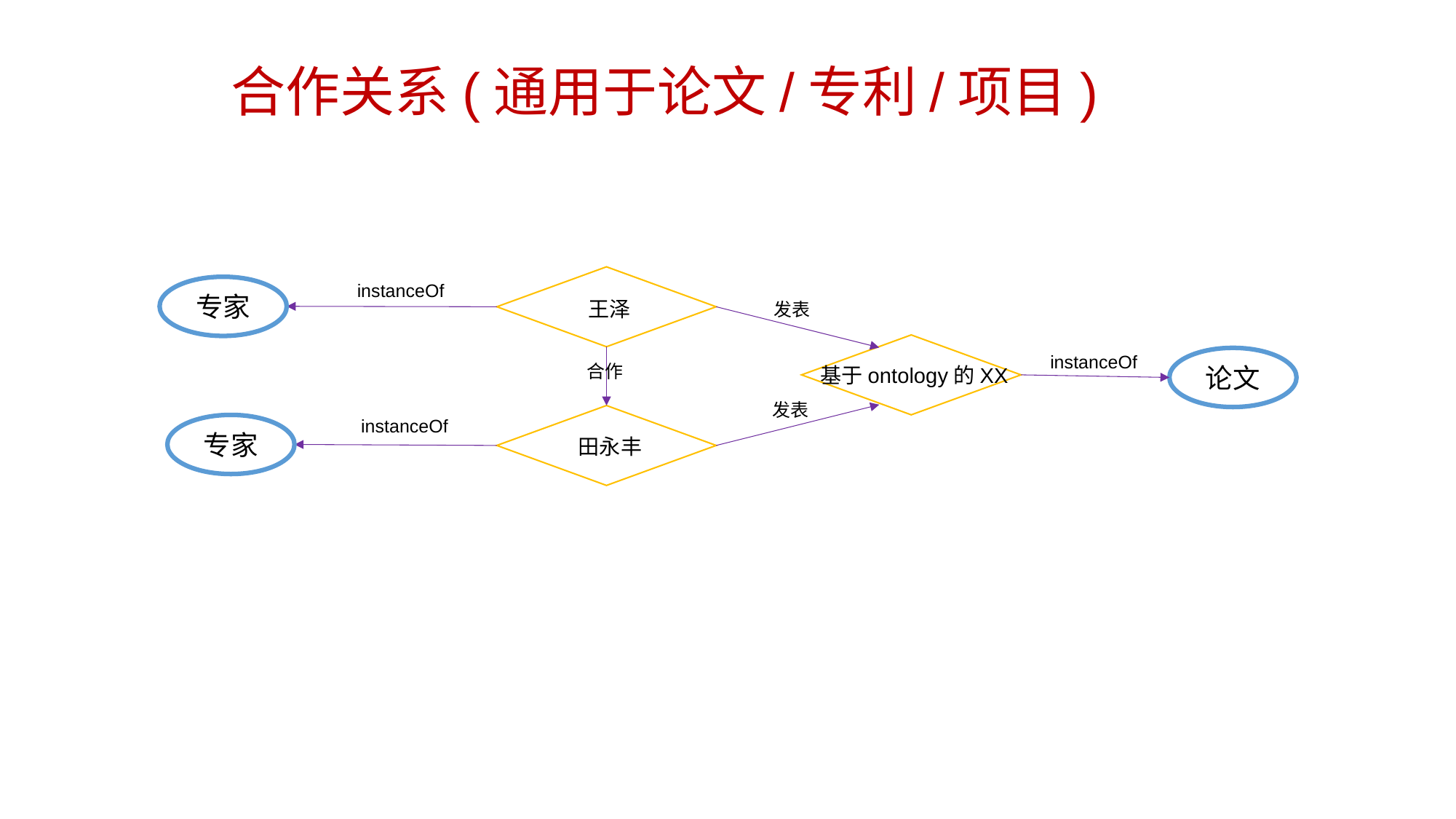

合作关系(通用于论文/专利/项目)

王泽
instanceOf
专家
发表

基于ontology的XX
instanceOf
论文
合作
发表

田永丰
instanceOf
专家